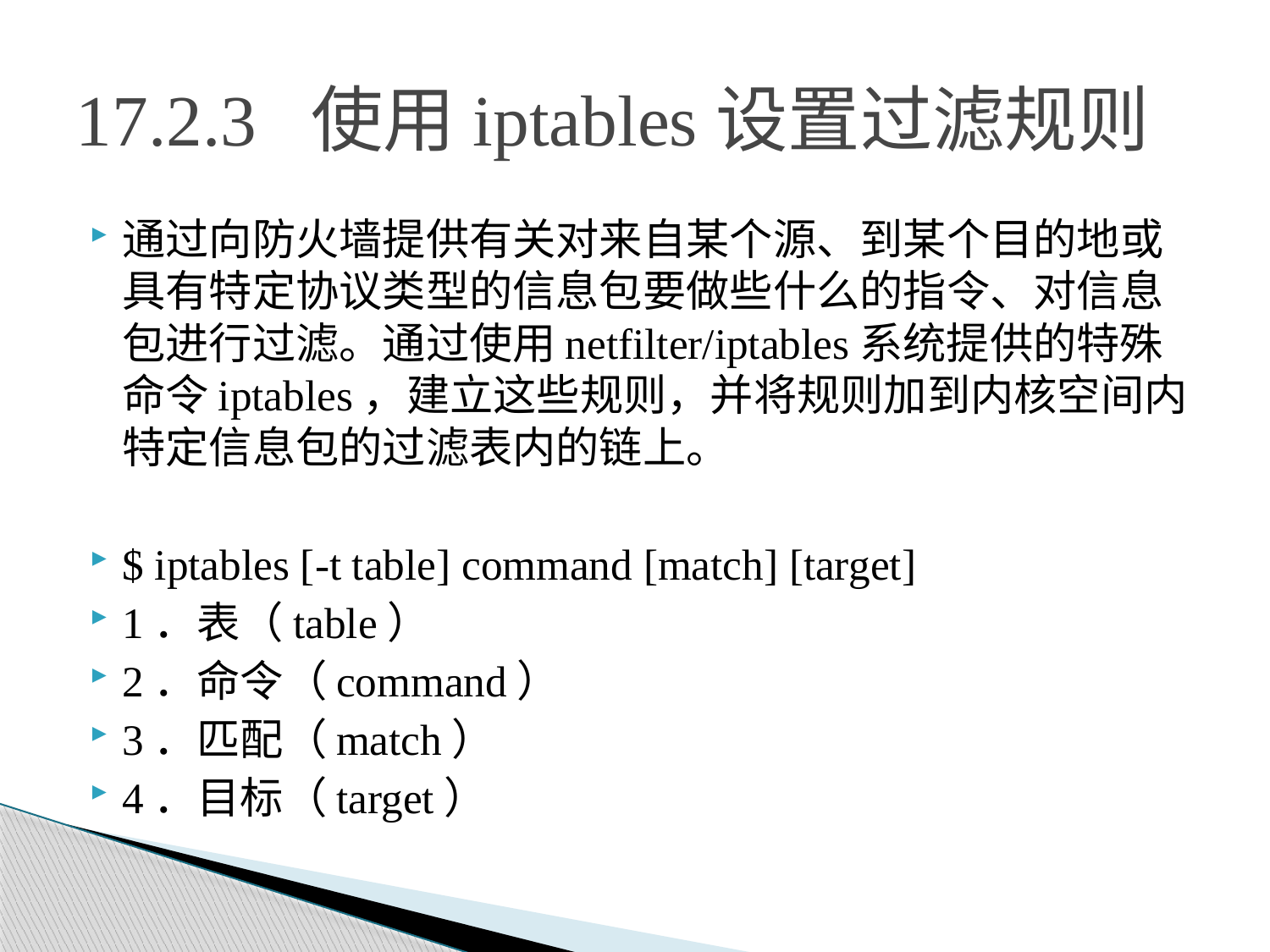

# 17.2.3  使用iptables设置过滤规则
通过向防火墙提供有关对来自某个源、到某个目的地或具有特定协议类型的信息包要做些什么的指令、对信息包进行过滤。通过使用netfilter/iptables系统提供的特殊命令iptables，建立这些规则，并将规则加到内核空间内特定信息包的过滤表内的链上。

$ iptables [-t table] command [match] [target]
1．表（table）
2．命令（command）
3．匹配（match）
4．目标（target）